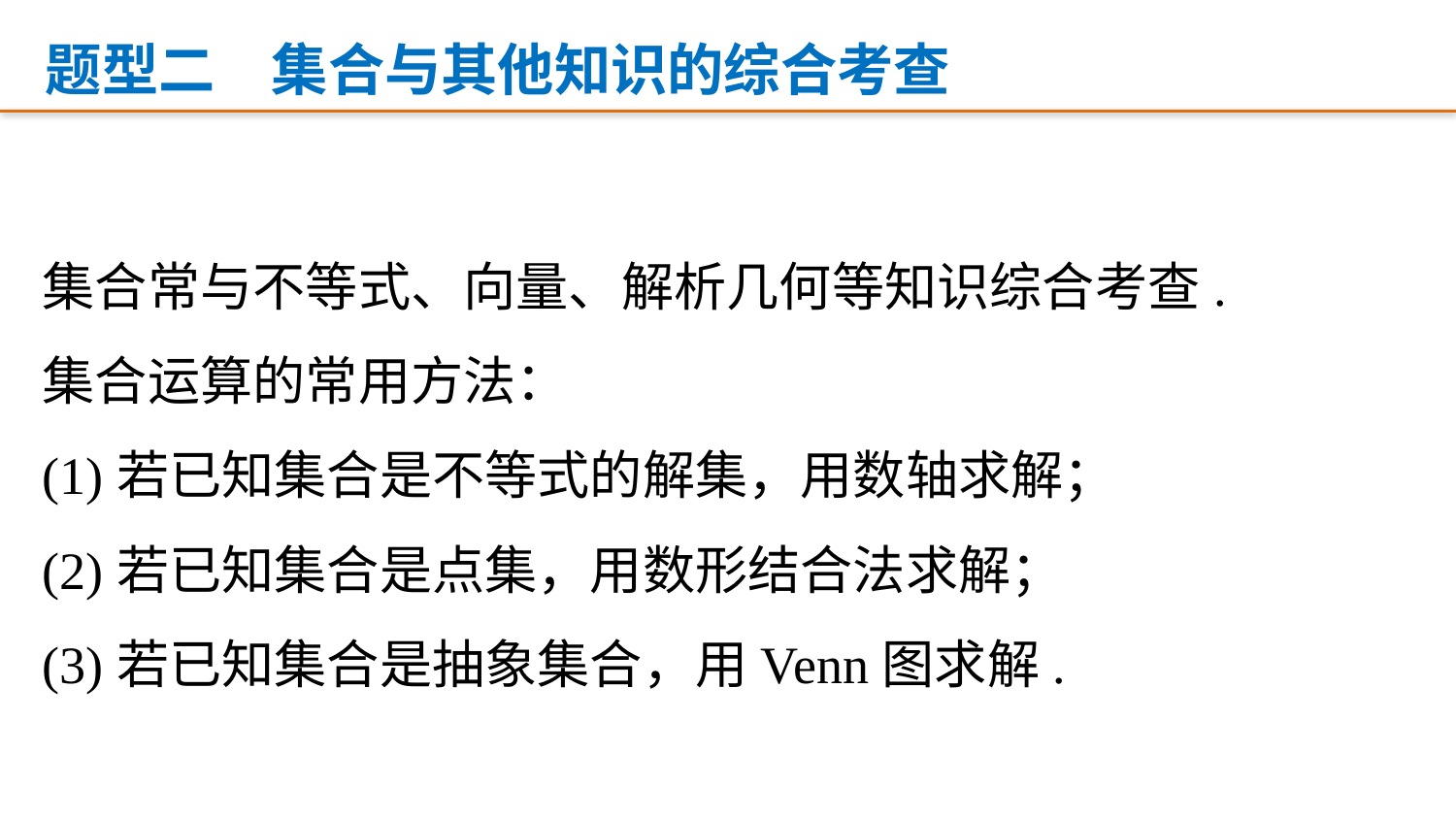

题型二　集合与其他知识的综合考查
集合常与不等式、向量、解析几何等知识综合考查.
集合运算的常用方法：
(1)若已知集合是不等式的解集，用数轴求解；
(2)若已知集合是点集，用数形结合法求解；
(3)若已知集合是抽象集合，用Venn图求解.